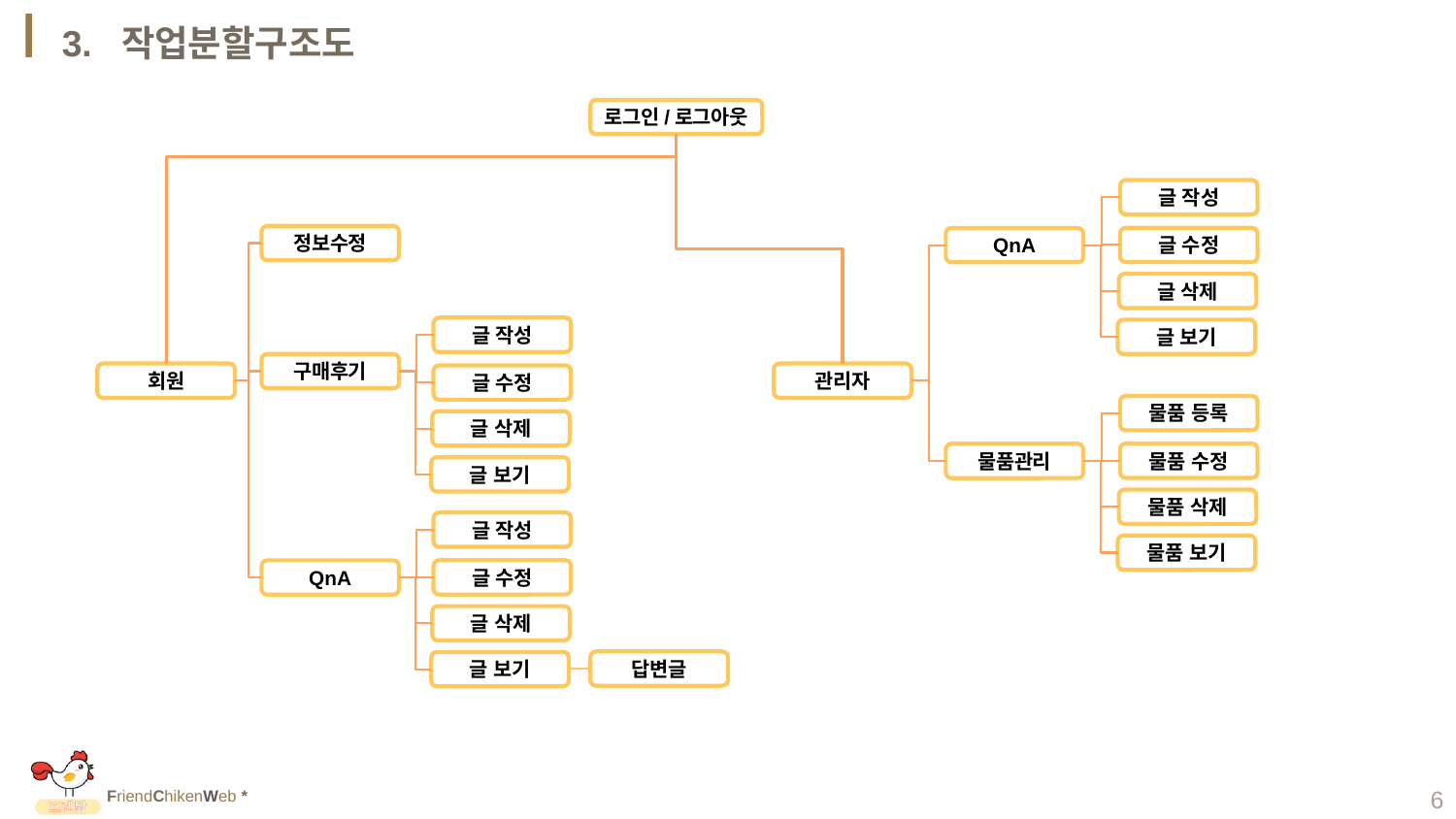

3.  작업분할구조도
로그인/로그아웃
글 작성
정보수정
글 수정
QnA
글 삭제
글 작성
글 보기
구매후기
회원
관리자
글 수정
물품 등록
글 삭제
물품 수정
물품관리
글 보기
물품 삭제
글 작성
물품 보기
글 수정
QnA
글 삭제
답변글
글 보기
6